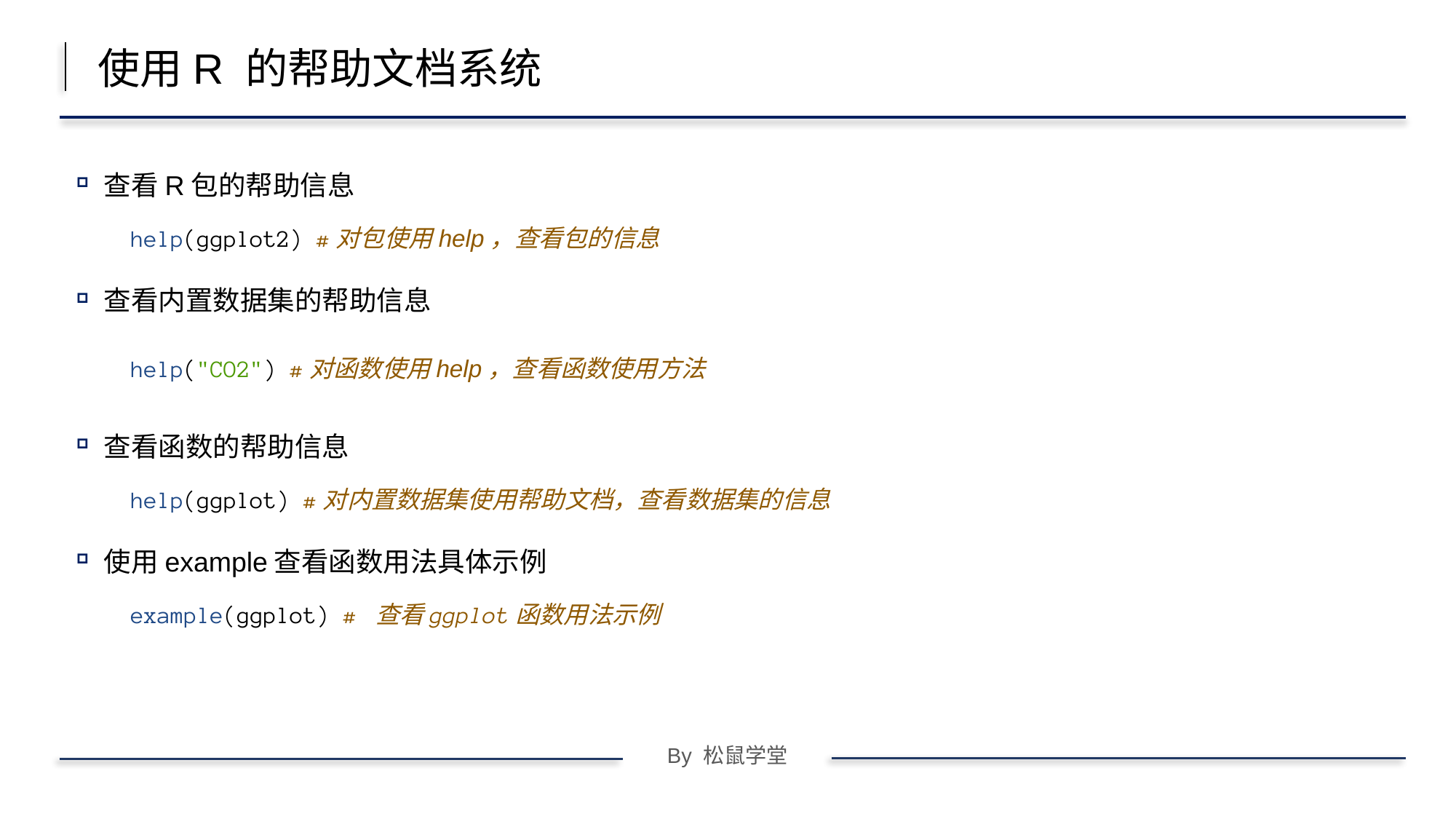

使用R 的帮助文档系统
查看R包的帮助信息
help(ggplot2) #对包使用help，查看包的信息
查看内置数据集的帮助信息
help("CO2") #对函数使用help，查看函数使用方法
查看函数的帮助信息
help(ggplot) #对内置数据集使用帮助文档，查看数据集的信息
使用example查看函数用法具体示例
example(ggplot) # 查看ggplot函数用法示例